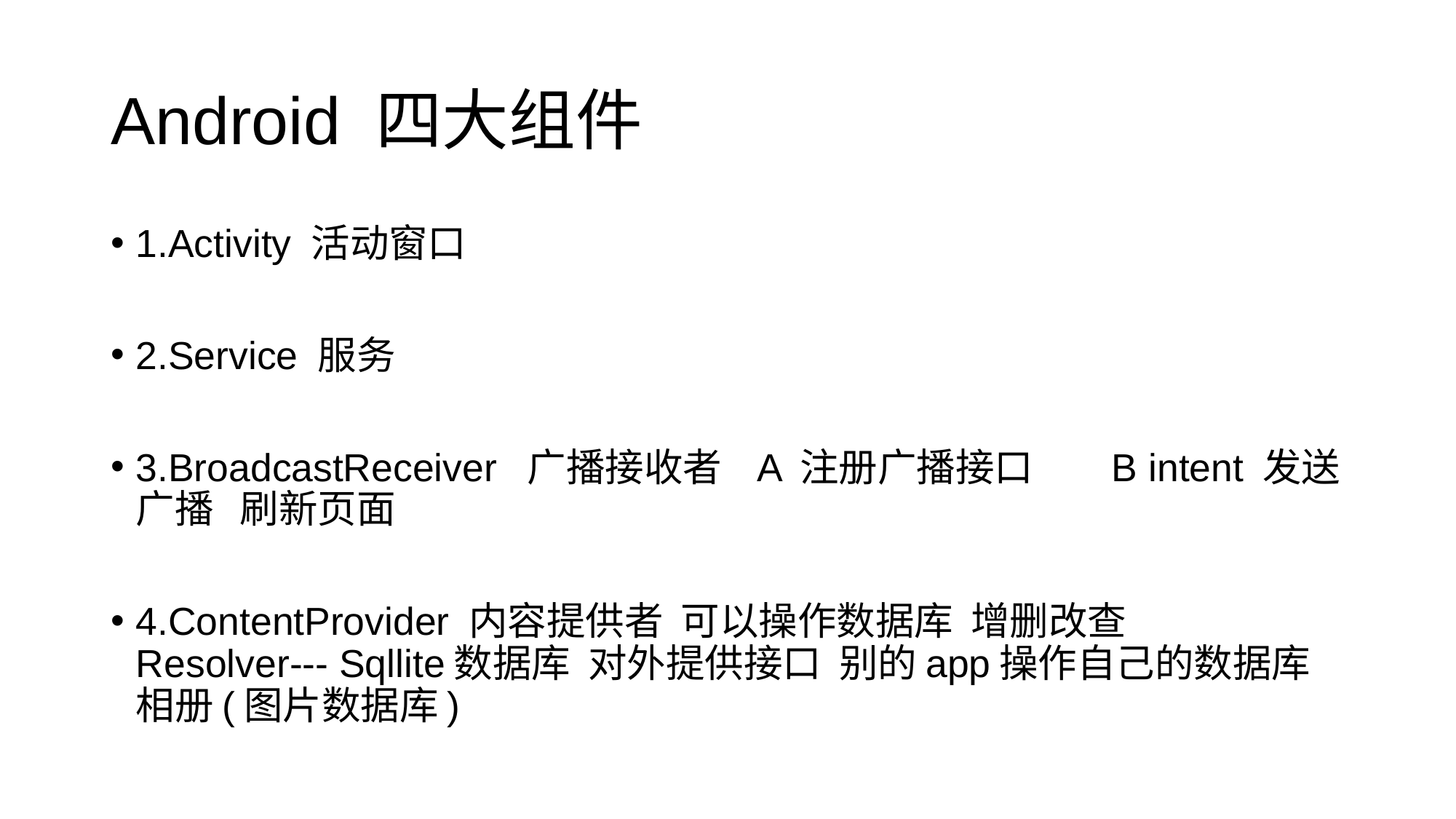

# Android 四大组件
1.Activity 活动窗口

2.Service 服务

3.BroadcastReceiver  广播接收者   A 注册广播接口        B intent 发送广播   刷新页面

4.ContentProvider 内容提供者  可以操作数据库  增删改查  Resolver--- Sqllite数据库  对外提供接口  别的app操作自己的数据库  相册(图片数据库)